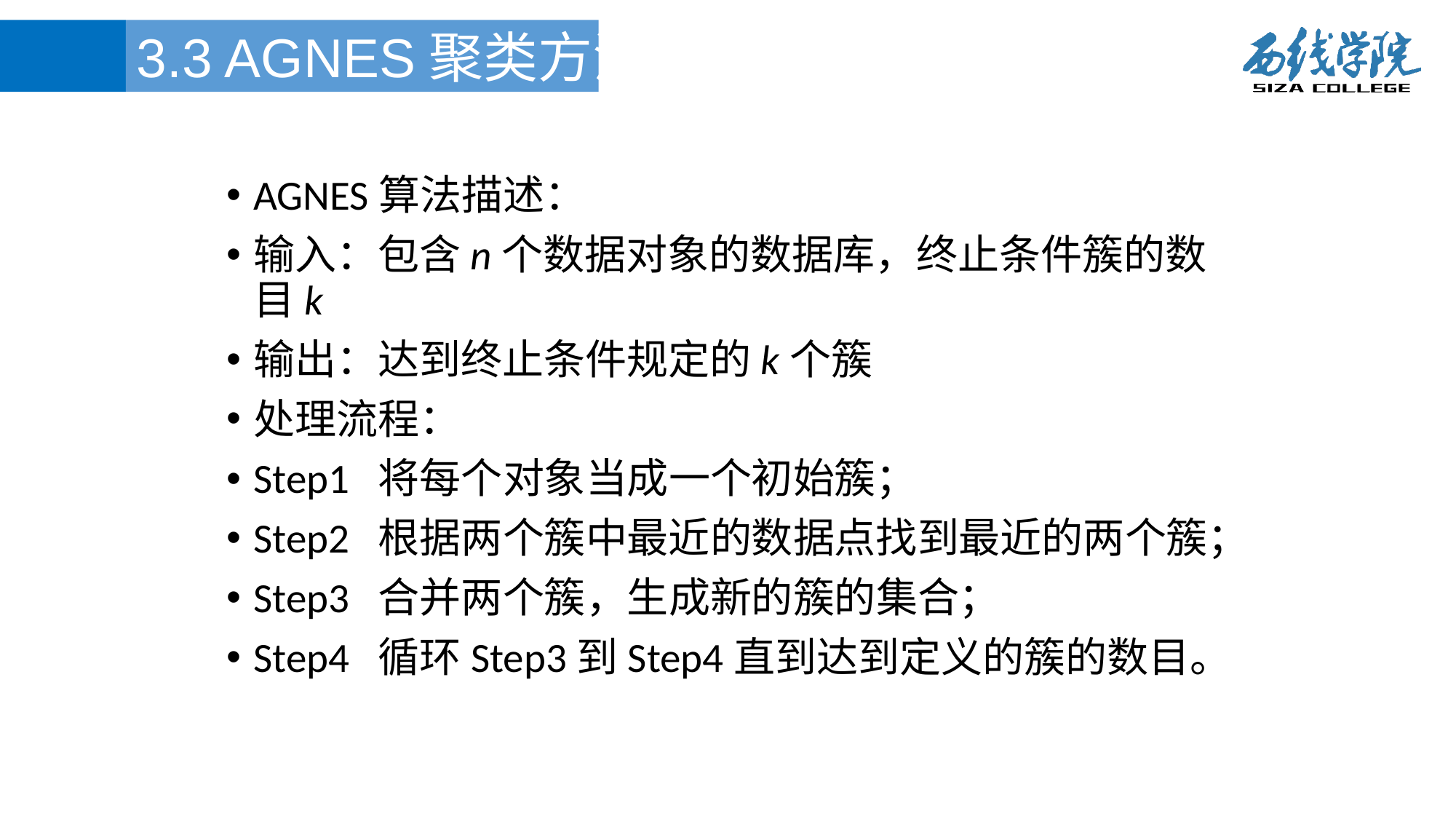

3.3 AGNES聚类方法

AGNES算法描述：
输入：包含n个数据对象的数据库，终止条件簇的数目k
输出：达到终止条件规定的k个簇
处理流程：
Step1  将每个对象当成一个初始簇；
Step2  根据两个簇中最近的数据点找到最近的两个簇；
Step3  合并两个簇，生成新的簇的集合；
Step4  循环Step3到Step4直到达到定义的簇的数目。